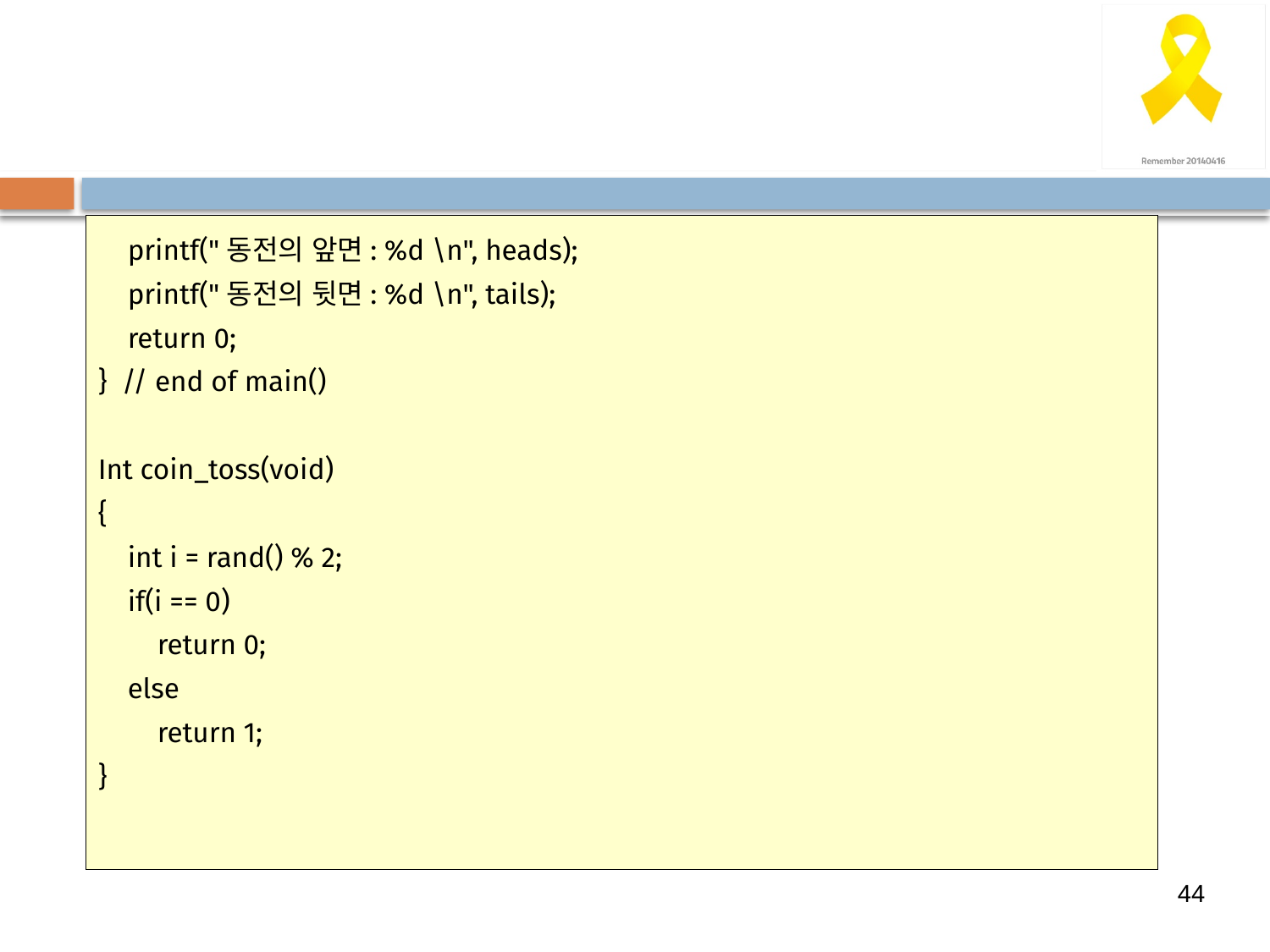

printf("동전의 앞면: %d \n", heads);
    printf("동전의 뒷면: %d \n", tails);
    return 0;
}  // end of main()

Int coin_toss(void)
{
    int i = rand() % 2;
    if(i == 0)
        return 0;
    else
        return 1;
}
44